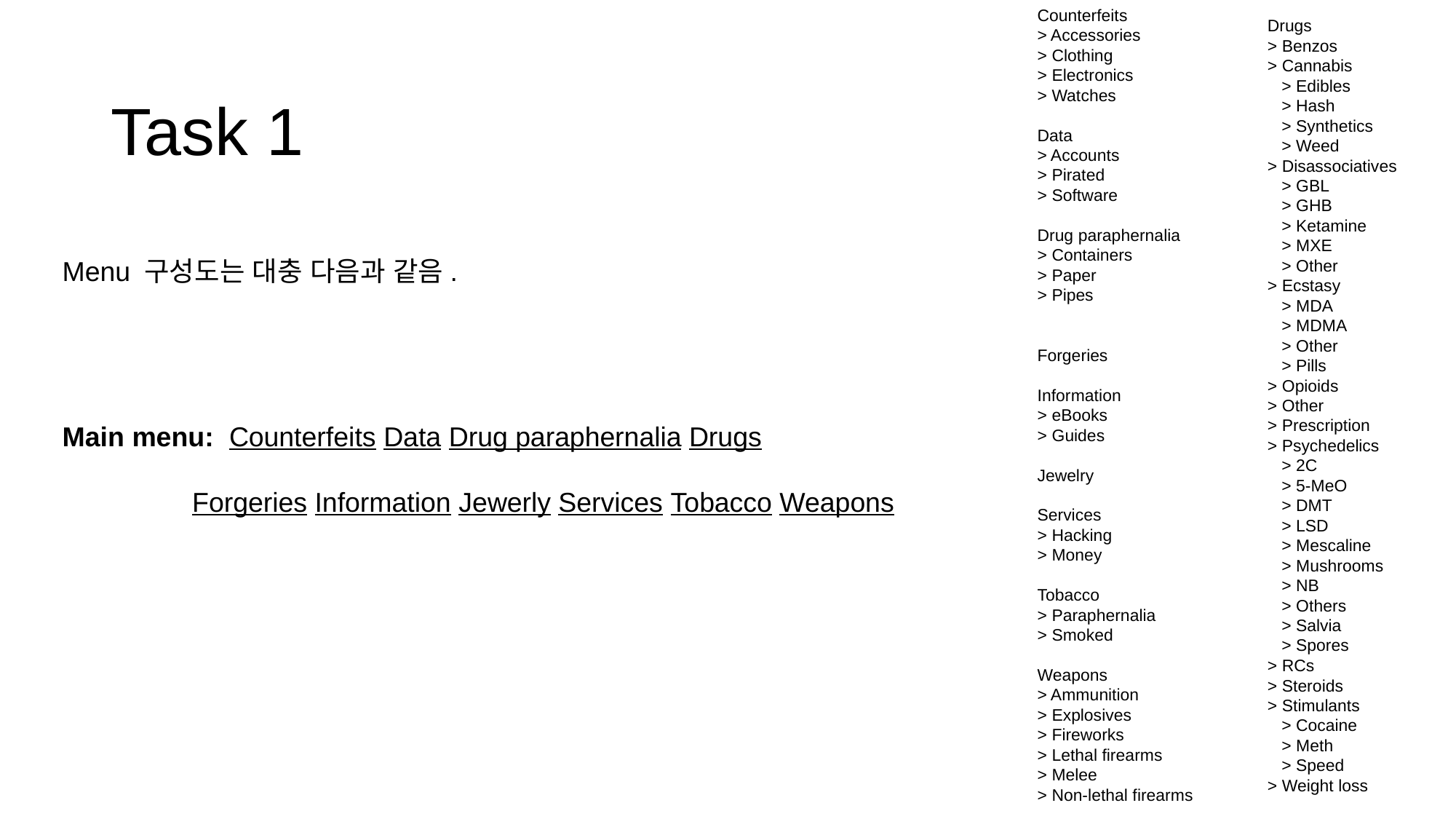

Counterfeits
> Accessories
> Clothing
> Electronics
> Watches

Data
> Accounts
> Pirated
> Software

Drug paraphernalia
> Containers
> Paper
> Pipes

Forgeries

Information
> eBooks
> Guides

Jewelry

Services
> Hacking
> Money

Tobacco
> Paraphernalia
> Smoked

Weapons
> Ammunition
> Explosives
> Fireworks
> Lethal firearms
> Melee
> Non-lethal firearms
Drugs
> Benzos
> Cannabis
   > Edibles
   > Hash
   > Synthetics
   > Weed
> Disassociatives
   > GBL
   > GHB
   > Ketamine
   > MXE
   > Other
> Ecstasy
   > MDA
   > MDMA
   > Other
   > Pills
> Opioids
> Other
> Prescription
> Psychedelics
   > 2C
   > 5-MeO
   > DMT
   > LSD
   > Mescaline
   > Mushrooms
   > NB
   > Others
   > Salvia
   > Spores
> RCs
> Steroids
> Stimulants
   > Cocaine
   > Meth
   > Speed
> Weight loss
Task 1
Menu 구성도는 대충 다음과 같음.
Main menu:  Counterfeits Data Drug paraphernalia Drugs

                 Forgeries Information Jewerly Services Tobacco Weapons